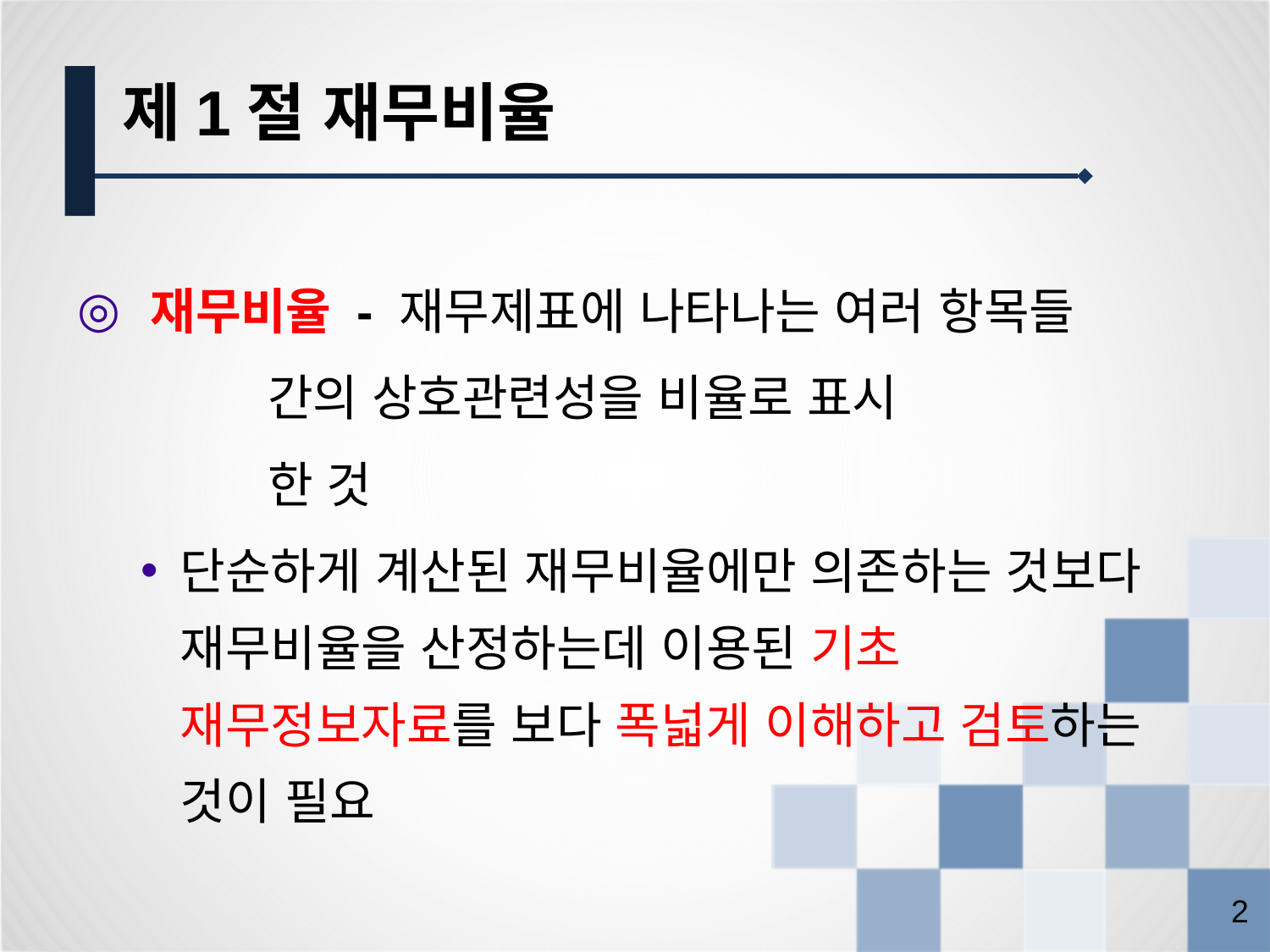

제1절 재무비율

 재무비율 - 재무제표에 나타나는 여러 항목들
             간의 상호관련성을 비율로 표시
             한 것
단순하게 계산된 재무비율에만 의존하는 것보다 재무비율을 산정하는데 이용된 기초 재무정보자료를 보다 폭넓게 이해하고 검토하는 것이 필요
2